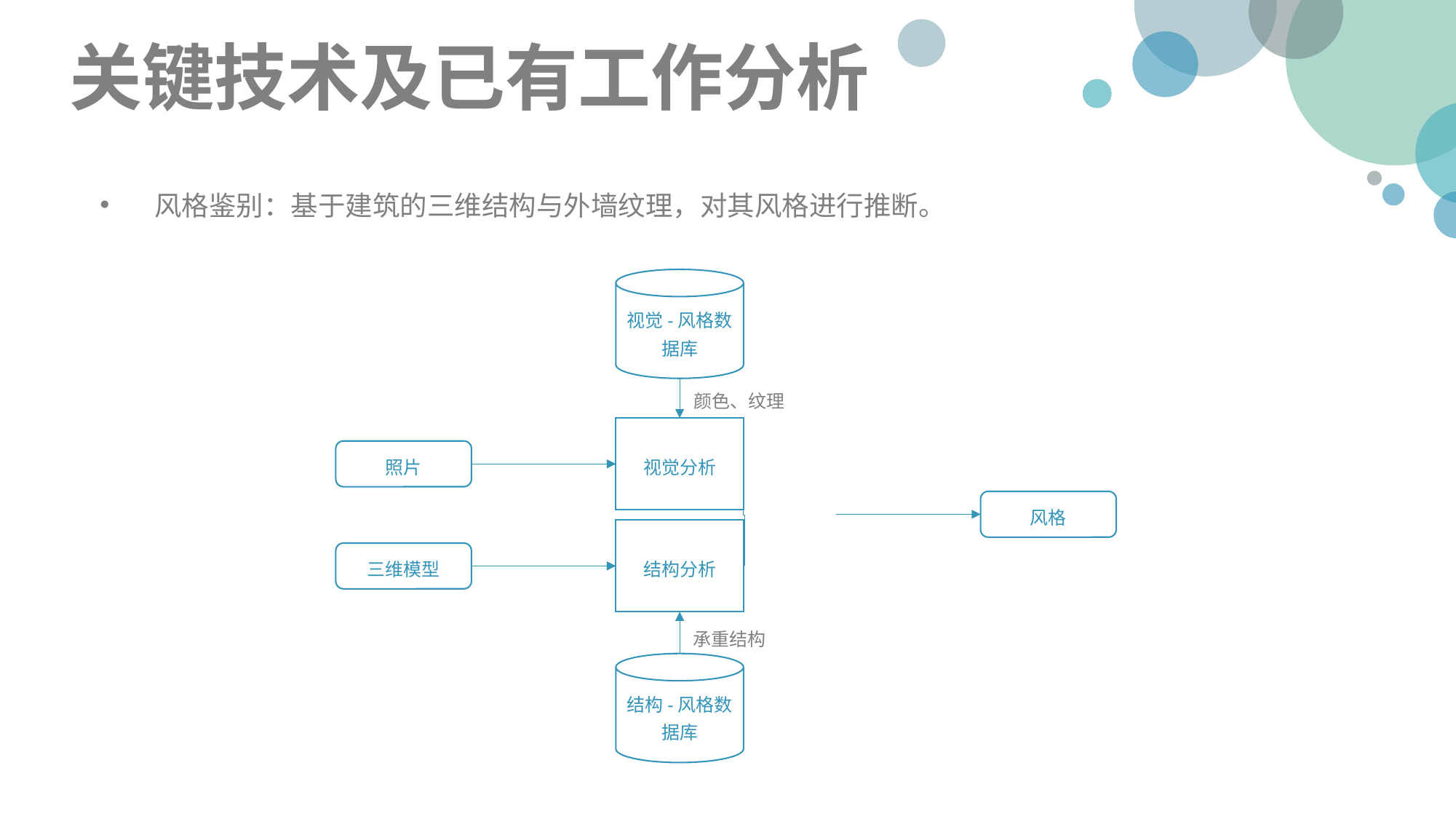

关键技术及已有工作分析
风格鉴别：基于建筑的三维结构与外墙纹理，对其风格进行推断。
视觉-风格数据库
颜色、纹理
视觉分析
照片
风格
结构分析
三维模型
承重结构
结构-风格数据库